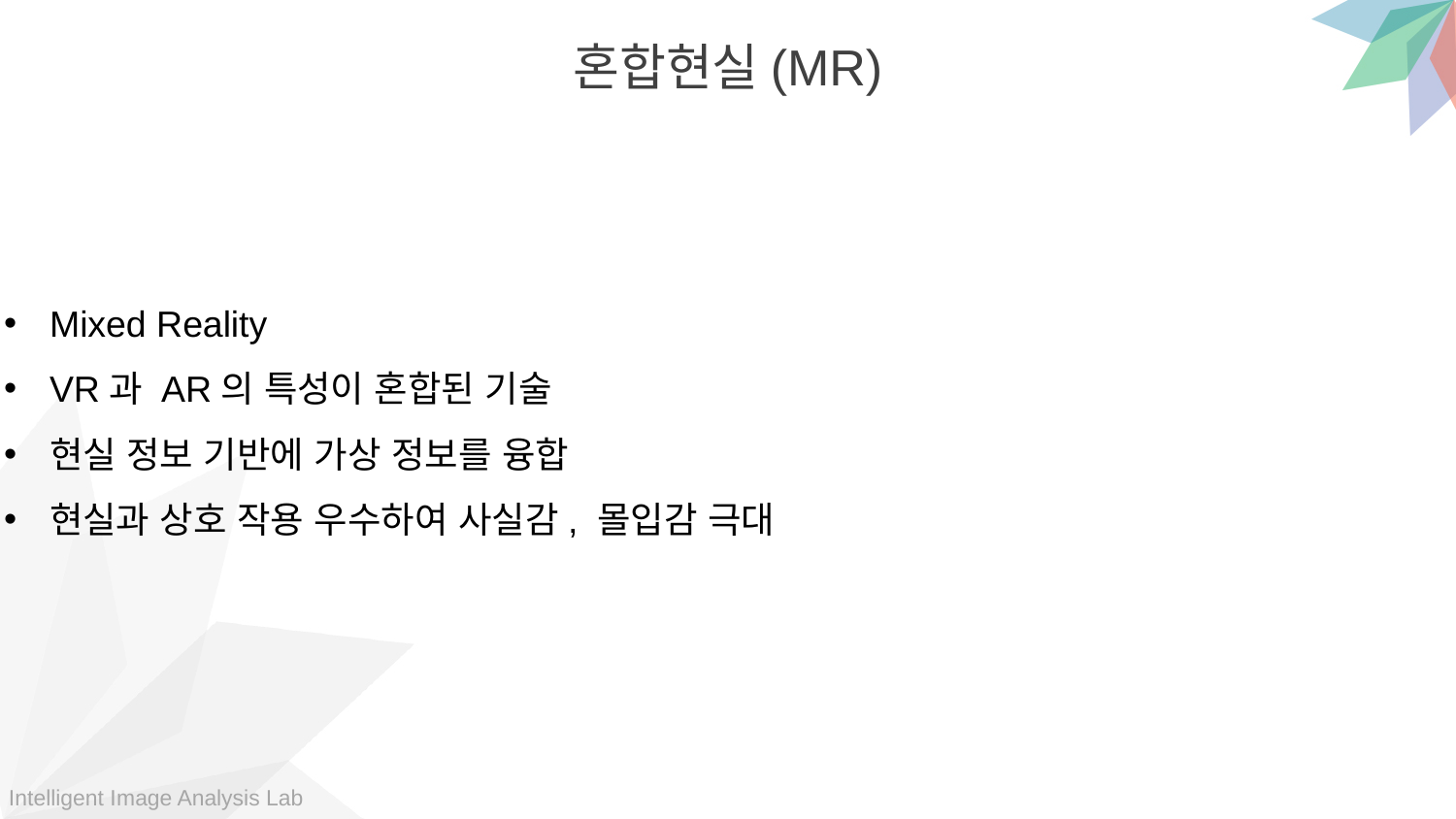

혼합현실(MR)
Mixed Reality
VR과 AR의 특성이 혼합된 기술
현실 정보 기반에 가상 정보를 융합
현실과 상호 작용 우수하여 사실감, 몰입감 극대